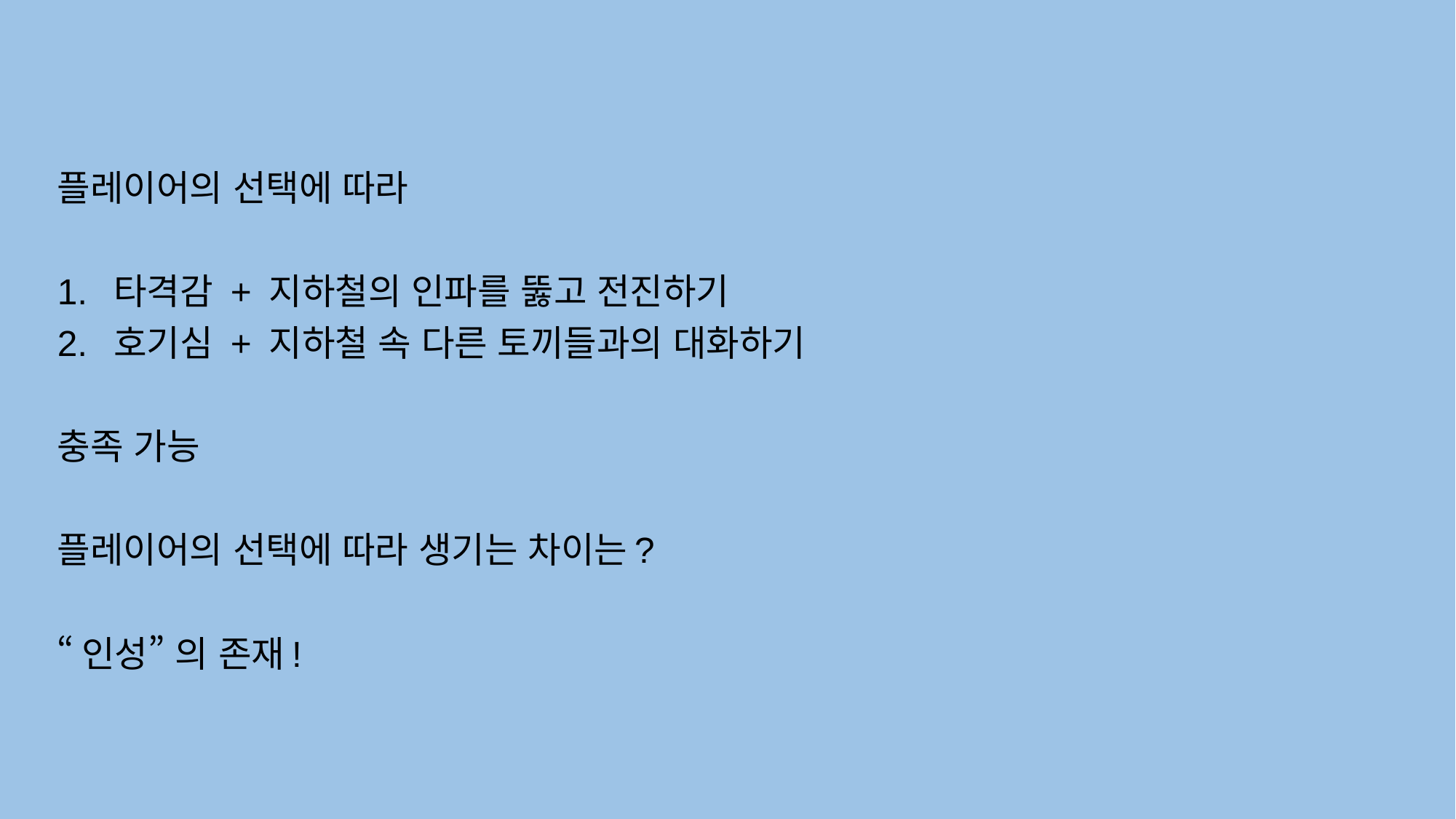

플레이어의 선택에 따라

타격감 + 지하철의 인파를 뚫고 전진하기
호기심 + 지하철 속 다른 토끼들과의 대화하기

충족 가능

플레이어의 선택에 따라 생기는 차이는?

“인성” 의 존재!